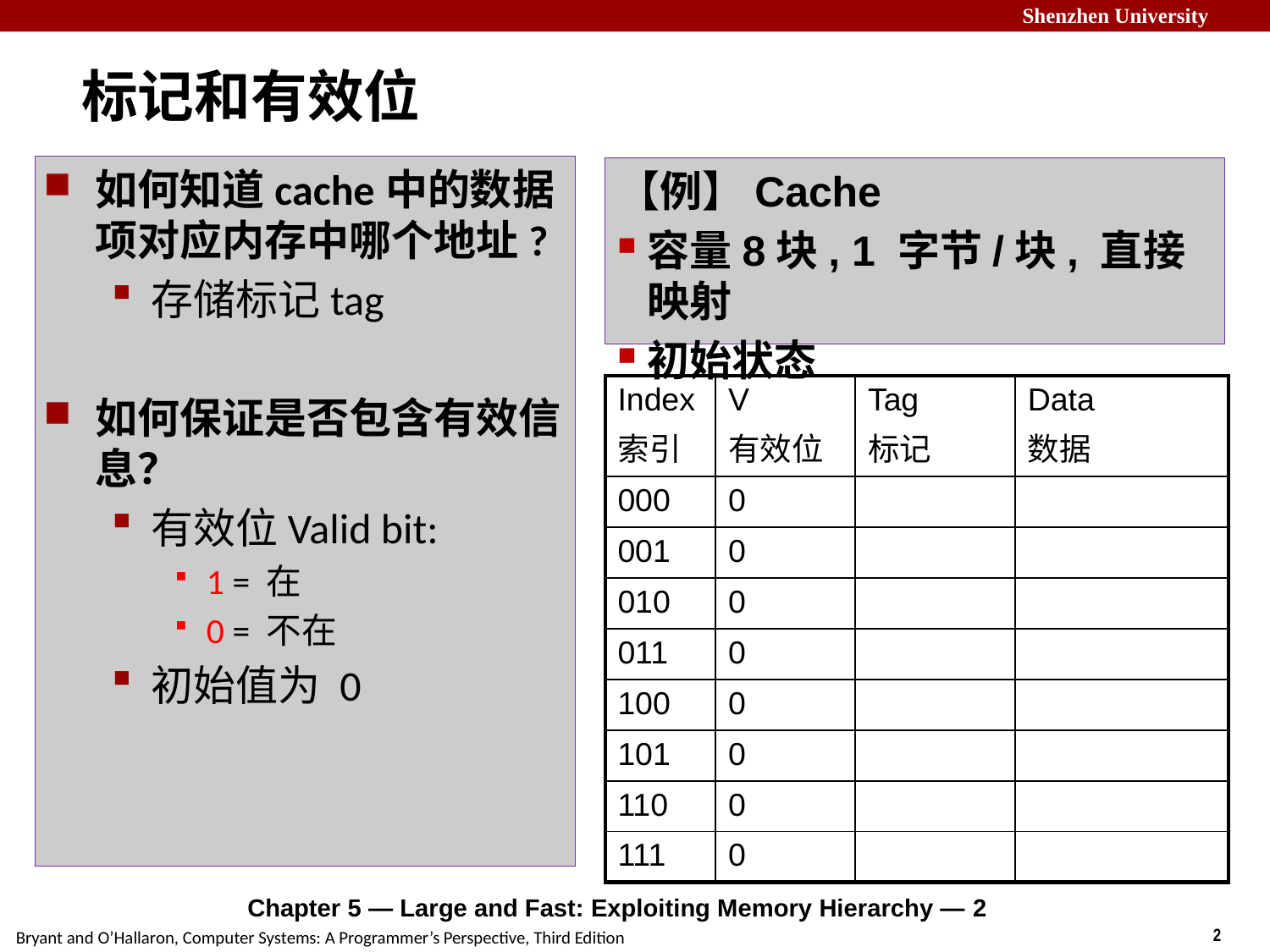

# 标记和有效位
如何知道cache中的数据项对应内存中哪个地址?
存储标记tag

如何保证是否包含有效信息？
有效位Valid bit:
1 = 在
0 = 不在
初始值为 0
【例】Cache
容量8块, 1 字节/块, 直接映射
初始状态
| Index 索引 | V 有效位 | Tag 标记 | Data 数据 |
| --- | --- | --- | --- |
| 000 | 0 |  |  |
| 001 | 0 |  |  |
| 010 | 0 |  |  |
| 011 | 0 |  |  |
| 100 | 0 |  |  |
| 101 | 0 |  |  |
| 110 | 0 |  |  |
| 111 | 0 |  |  |
Chapter 5 — Large and Fast: Exploiting Memory Hierarchy — 2